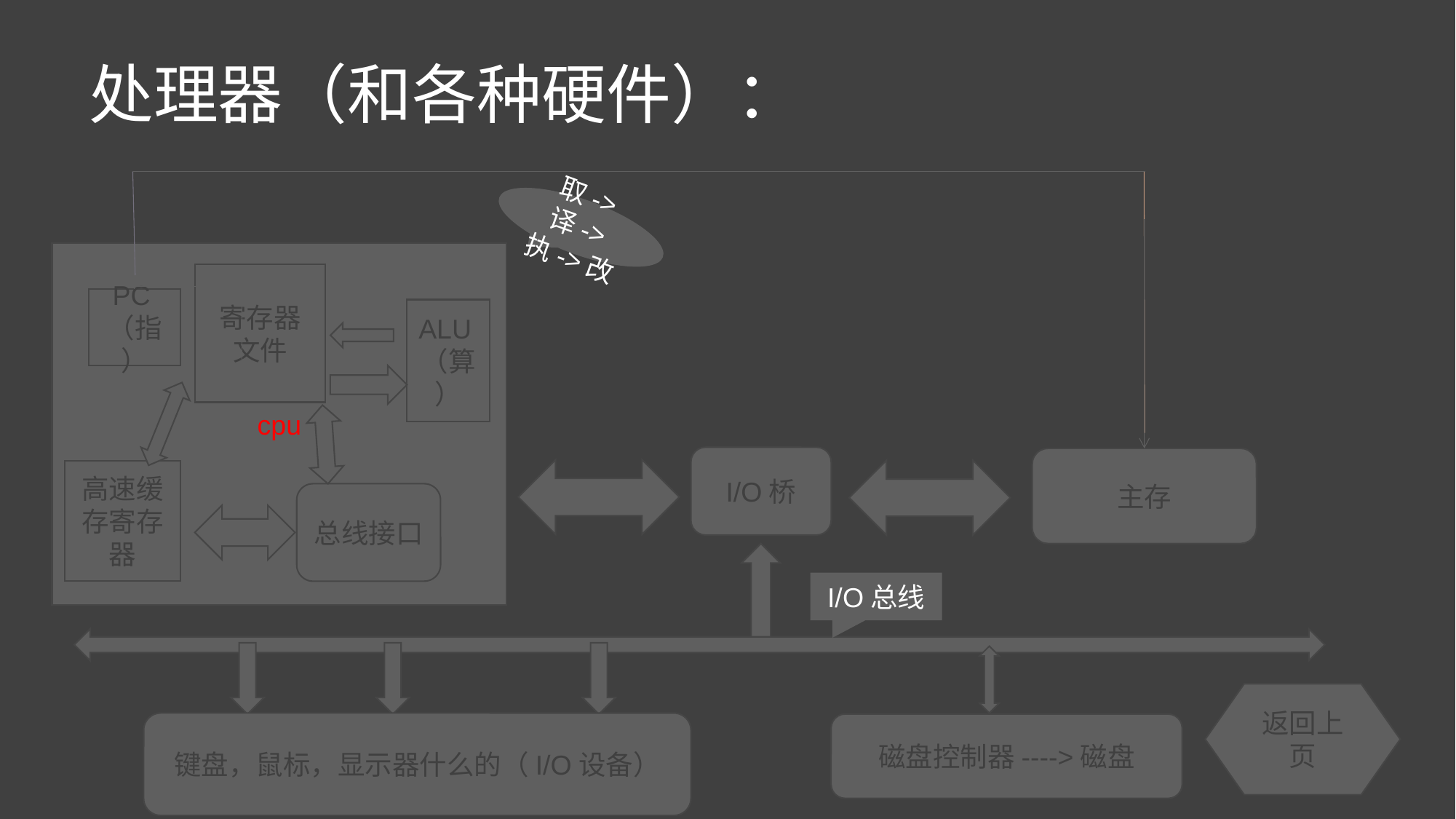

处理器（和各种硬件）：
取->译->执->改
cpu
寄存器文件
PC（指）
ALU（算）

I/O桥
主存

高速缓存寄存器
总线接口

I/O总线

返回上页
键盘，鼠标，显示器什么的（I/O设备）
磁盘控制器---->磁盘